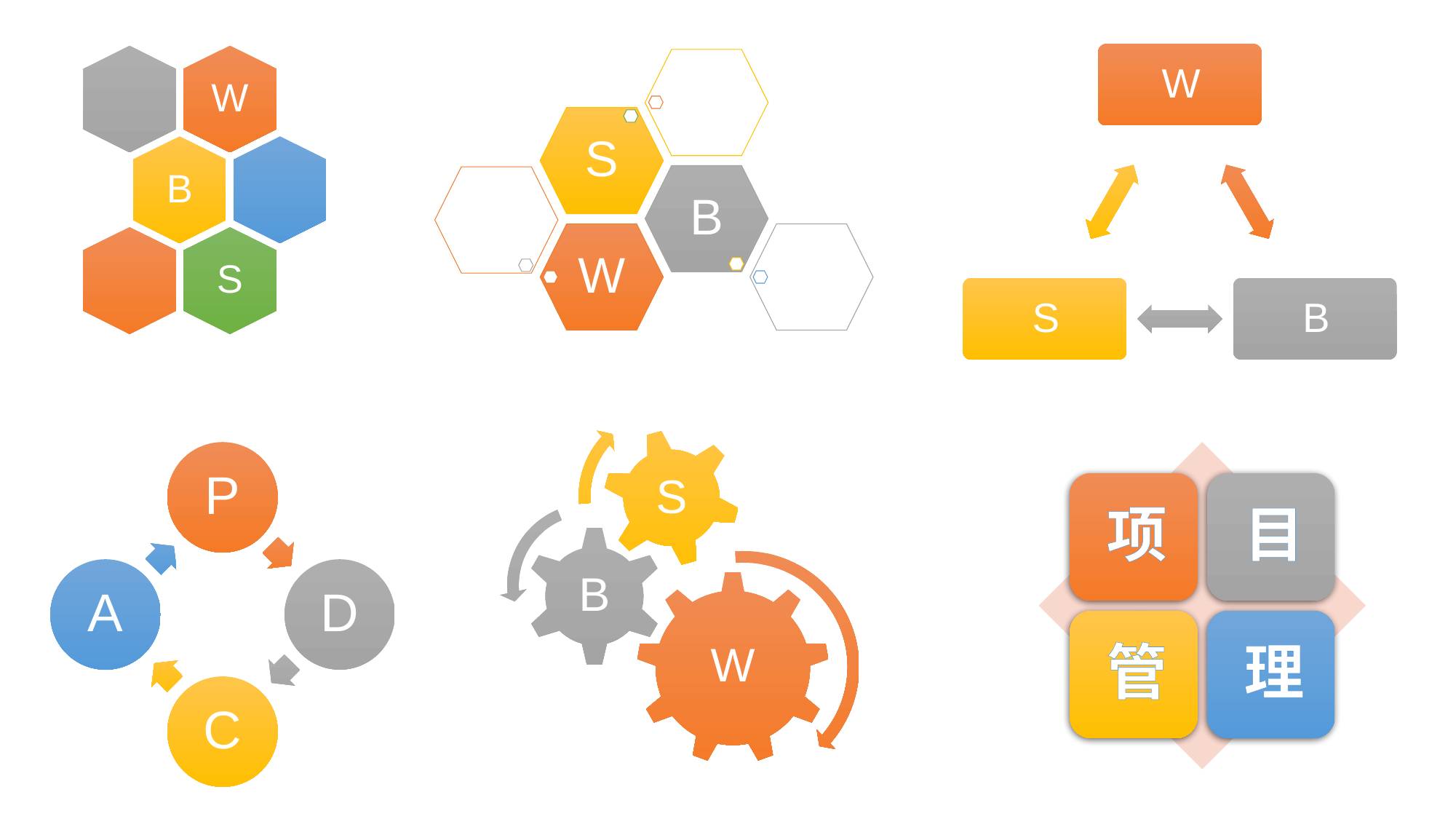

W

B

S

W
B
S
W

B

S

W
B
S
P

D

C

A

项
目
管
理